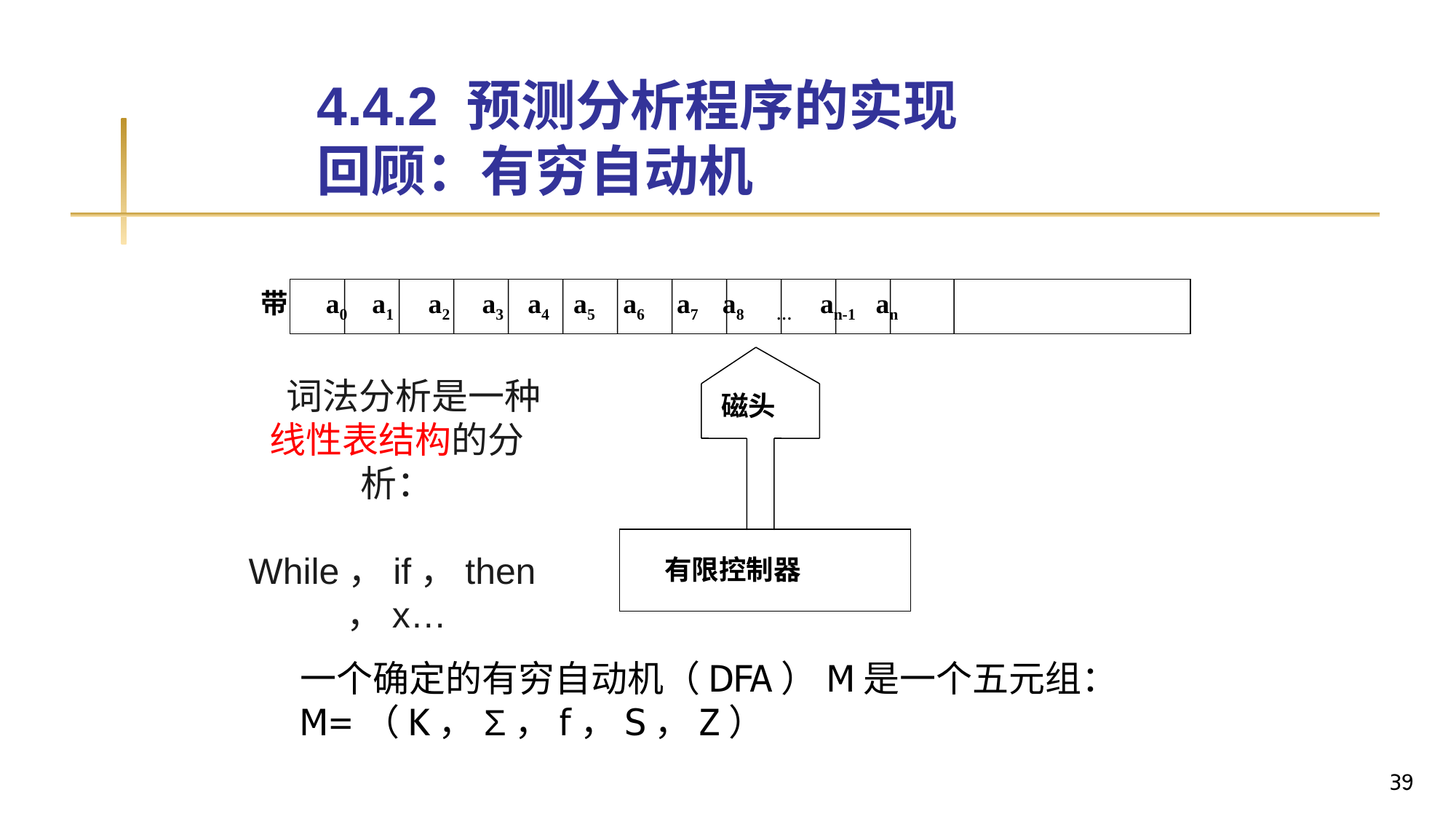

4.4.2 预测分析程序的实现
回顾：有穷自动机

 带     a0    a1     a2        a3      a4      a5       a6        a7      a8        …       an-1     an

   词法分析是一种线性表结构的分析：

While，if，then，x…

磁头

   有限控制器
一个确定的有穷自动机（DFA）M是一个五元组：
M=（K，Σ，f，S，Z）
39